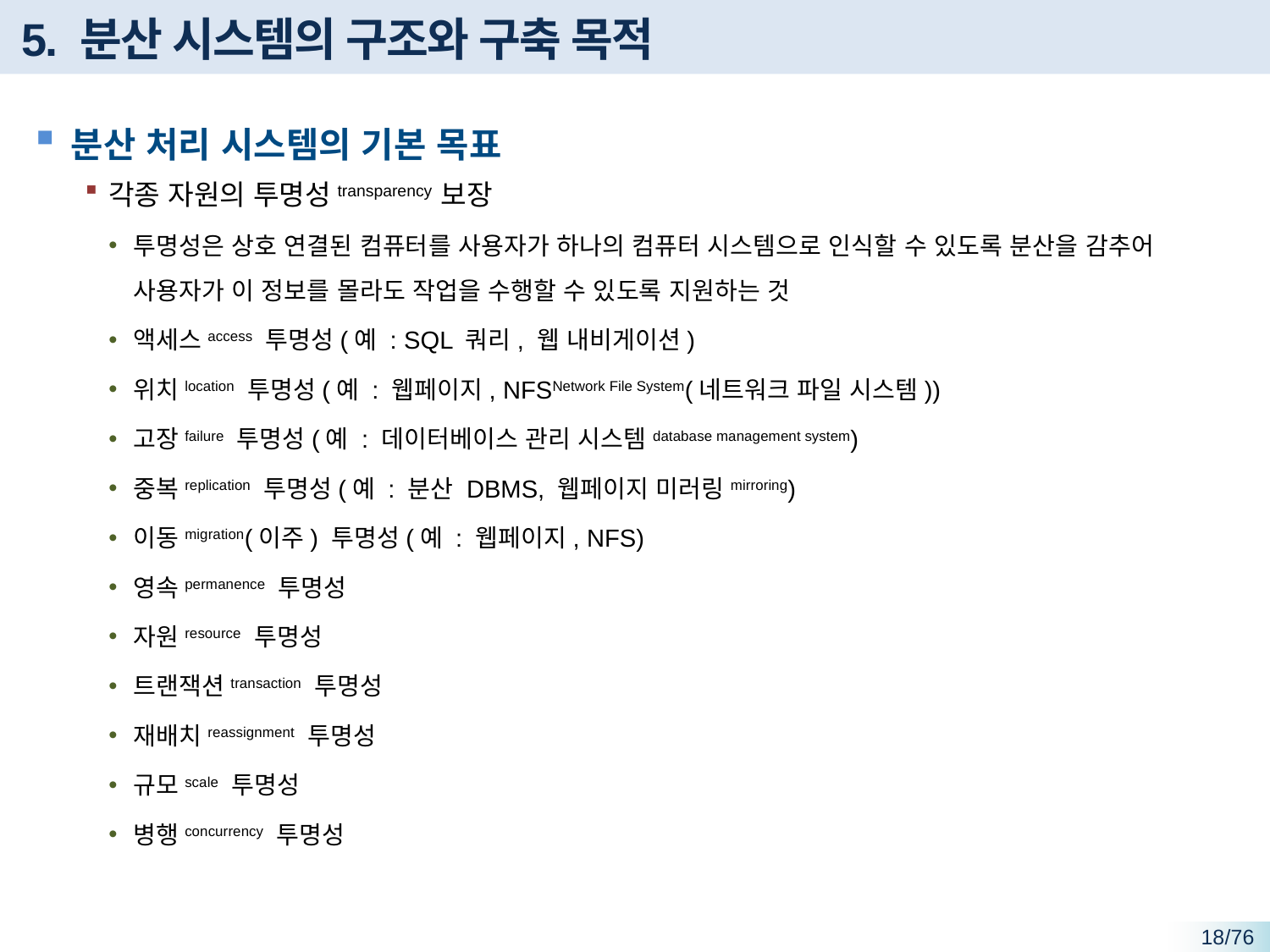

# 5. 분산 시스템의 구조와 구축 목적
분산 처리 시스템의 기본 목표
각종 자원의 투명성transparency 보장
투명성은 상호 연결된 컴퓨터를 사용자가 하나의 컴퓨터 시스템으로 인식할 수 있도록 분산을 감추어 사용자가 이 정보를 몰라도 작업을 수행할 수 있도록 지원하는 것
액세스access 투명성(예 : SQL 쿼리, 웹 내비게이션)
위치location 투명성(예 : 웹페이지, NFSNetwork File System(네트워크 파일 시스템))
고장failure 투명성(예 : 데이터베이스 관리 시스템database management system)
중복replication 투명성(예 : 분산 DBMS, 웹페이지 미러링mirroring)
이동migration(이주) 투명성(예 : 웹페이지, NFS)
영속permanence 투명성
자원resource 투명성
트랜잭션transaction 투명성
재배치reassignment 투명성
규모scale 투명성
병행concurrency 투명성